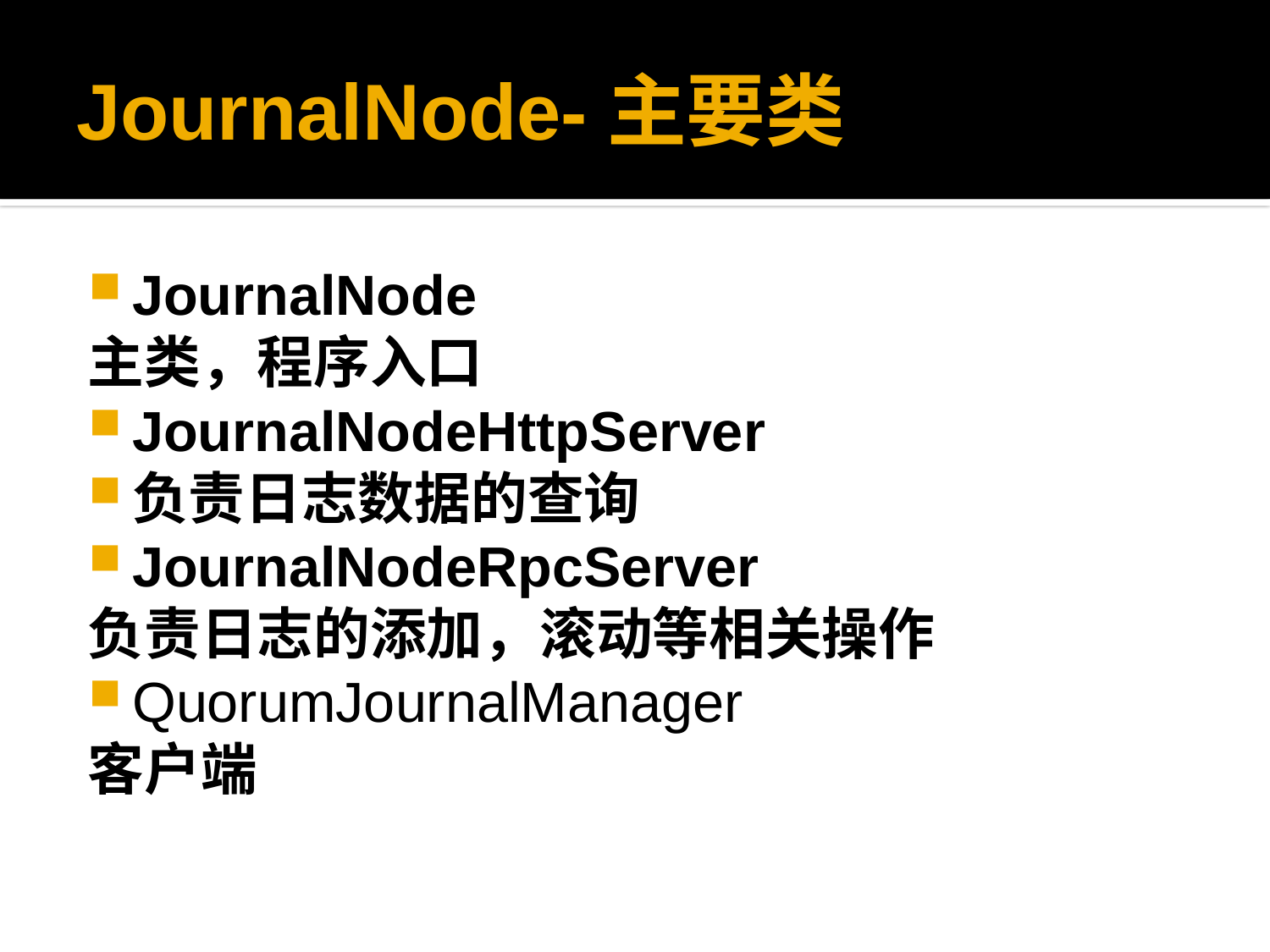

# JournalNode-主要类
JournalNode
主类，程序入口
JournalNodeHttpServer
负责日志数据的查询
JournalNodeRpcServer
负责日志的添加，滚动等相关操作
QuorumJournalManager
客户端